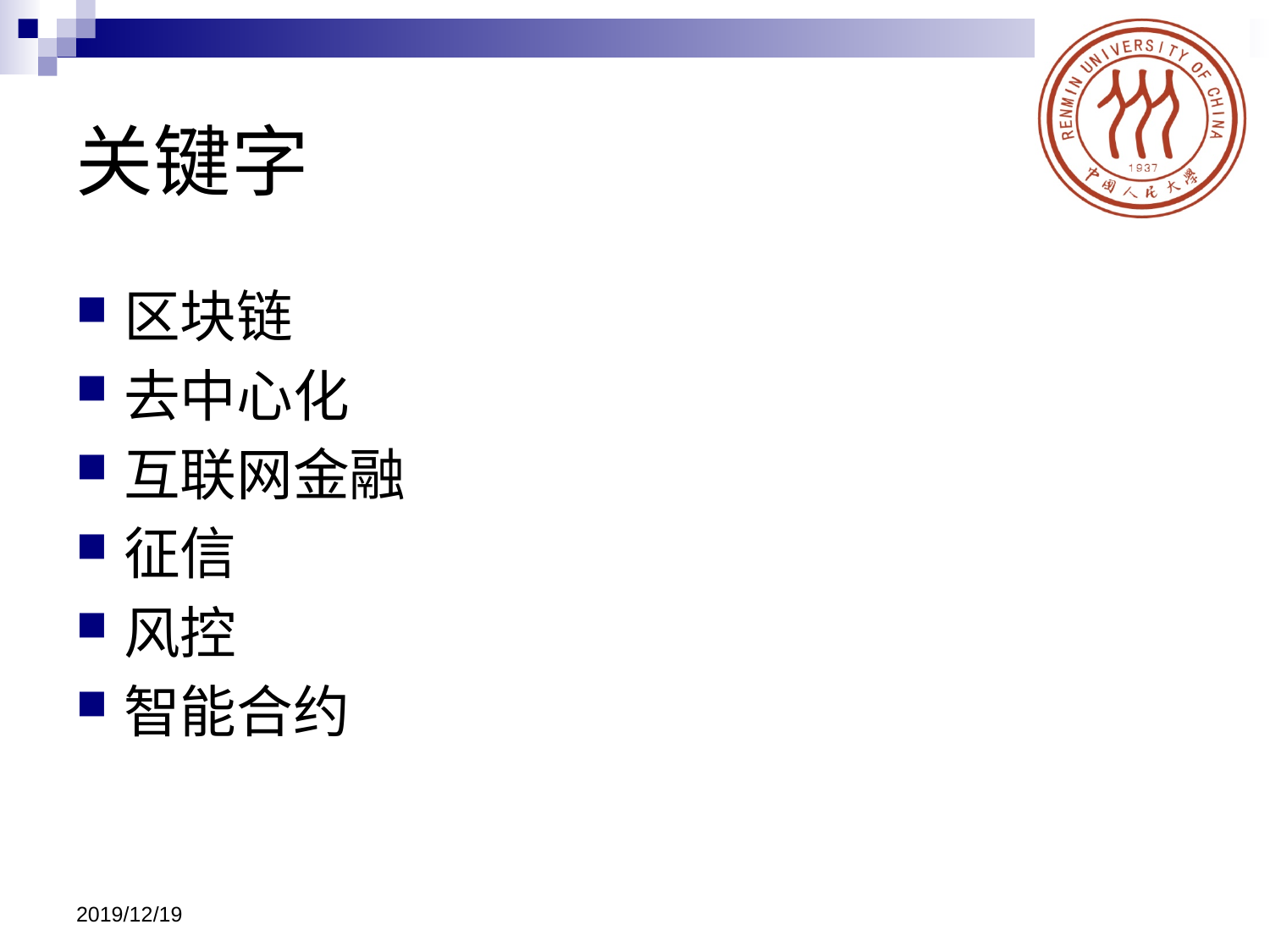

# 关键字
区块链
去中心化
互联网金融
征信
风控
智能合约
2019/12/19